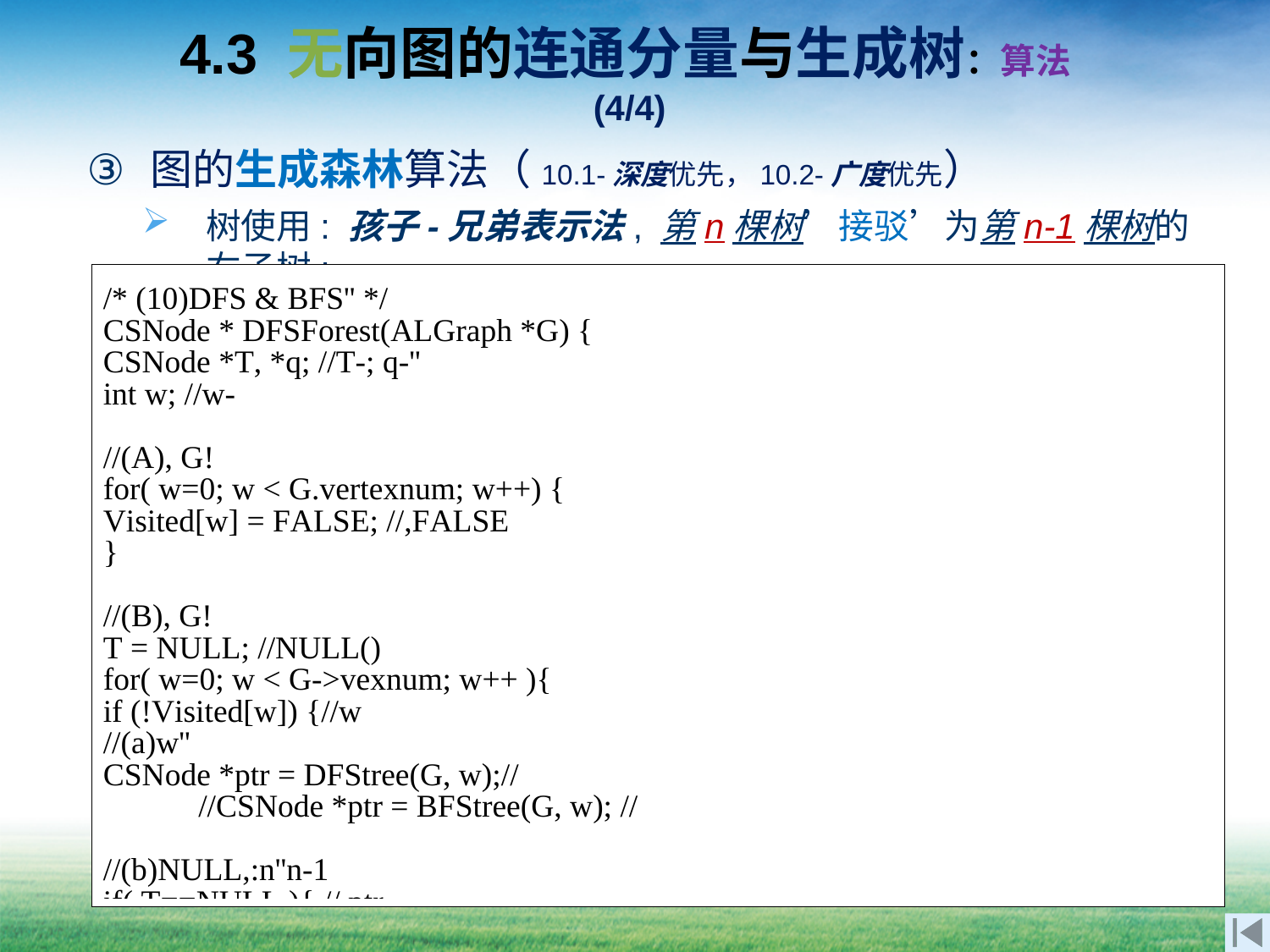

# 4.3 无向图的连通分量与生成树：算法(4/4)
图的生成森林算法（10.1-深度优先，10.2-广度优先）
树使用: 孩子-兄弟表示法, 第n棵树’接驳’为第n-1棵树的右子树;